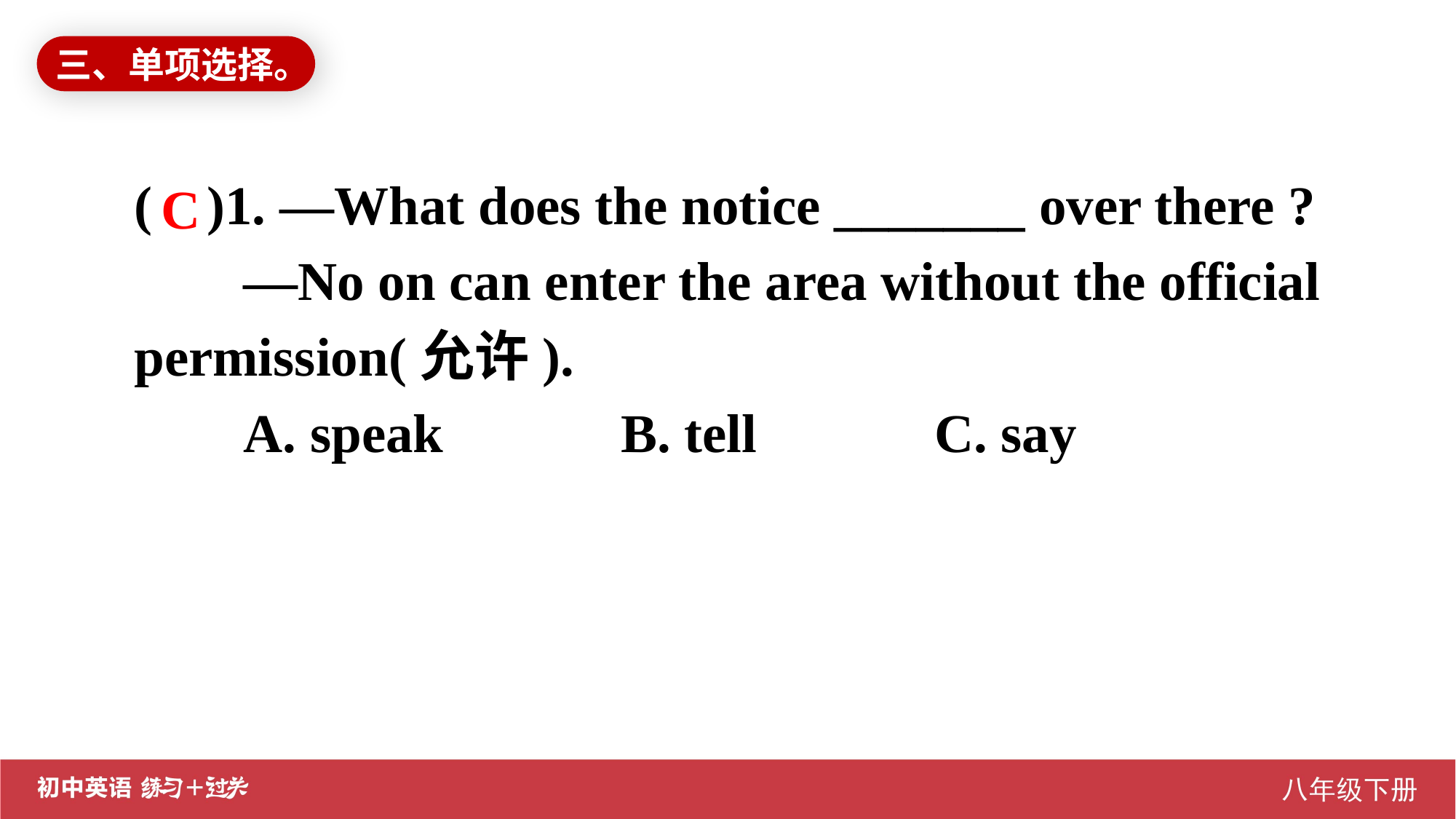

三、单项选择。
(    )1. —What does the notice _______ over there ?
	—No on can enter the area without the official permission(允许).
A. speak             B. tell             C. say
C